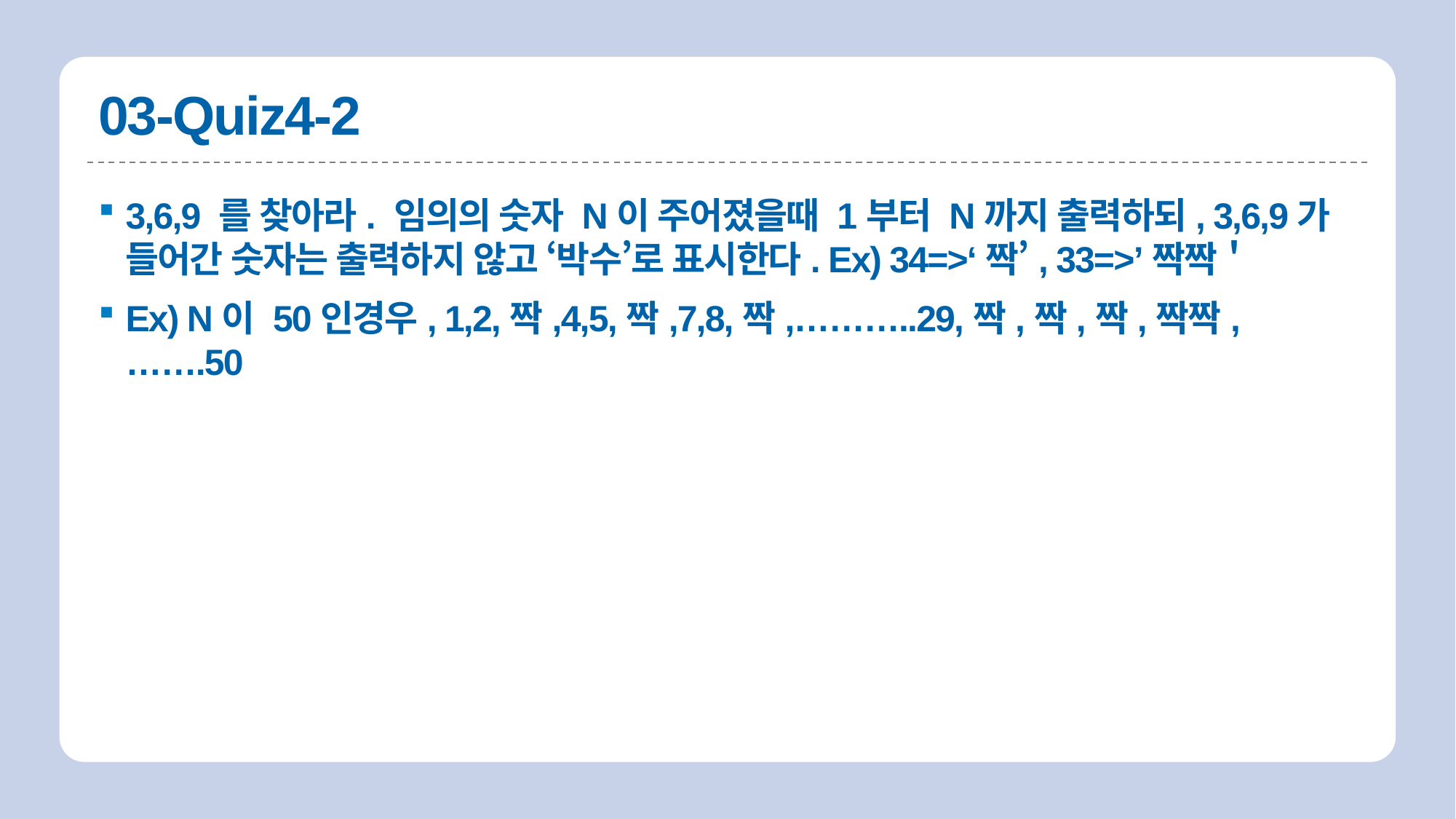

# 03-Quiz4-2
3,6,9 를 찾아라. 임의의 숫자 N이 주어졌을때 1부터 N까지 출력하되, 3,6,9가 들어간 숫자는 출력하지 않고 ‘박수’로 표시한다. Ex) 34=>‘짝’, 33=>’짝짝＇
Ex) N이 50인경우, 1,2,짝,4,5,짝,7,8,짝,………..29,짝,짝,짝,짝짝,…….50